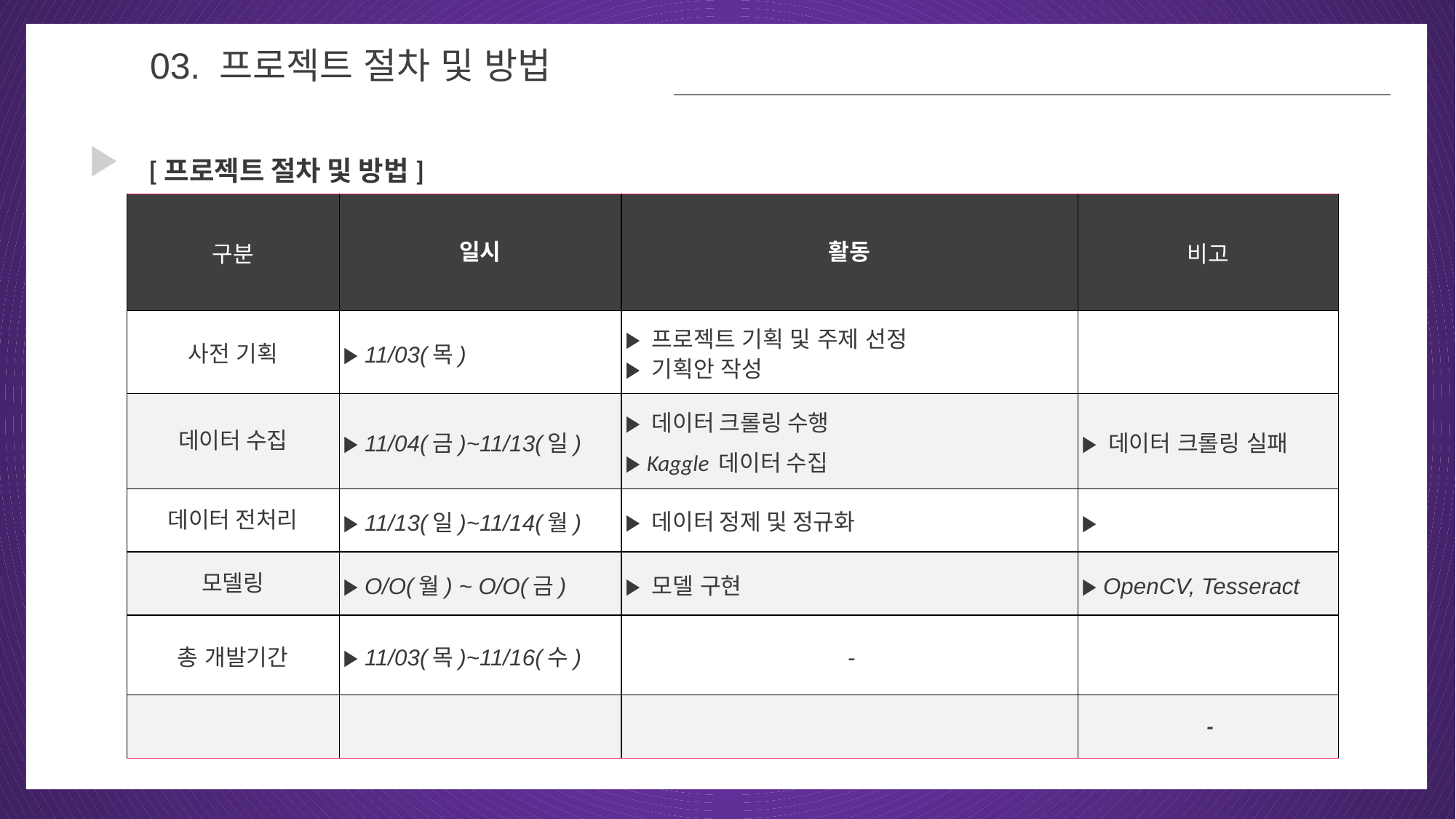

03

03. 프로젝트 절차 및 방법
▶
[프로젝트 절차 및 방법]
| 구분 | 일시 | 활동 | 비고 |
| --- | --- | --- | --- |
| 사전 기획 | ▶ 11/03(목) | ▶ 프로젝트 기획 및 주제 선정 ▶ 기획안 작성 |  |
| 데이터 수집 | ▶ 11/04(금)~11/13(일) | ▶ 데이터 크롤링 수행 ▶ Kaggle 데이터 수집 | ▶ 데이터 크롤링 실패 |
| 데이터 전처리 | ▶ 11/13(일)~11/14(월) | ▶ 데이터 정제 및 정규화 | ▶ |
| 모델링 | ▶ O/O(월) ~ O/O(금) | ▶ 모델 구현 | ▶ OpenCV, Tesseract |
| 총 개발기간 | ▶ 11/03(목)~11/16(수) | - |  |
|  |  |  | - |